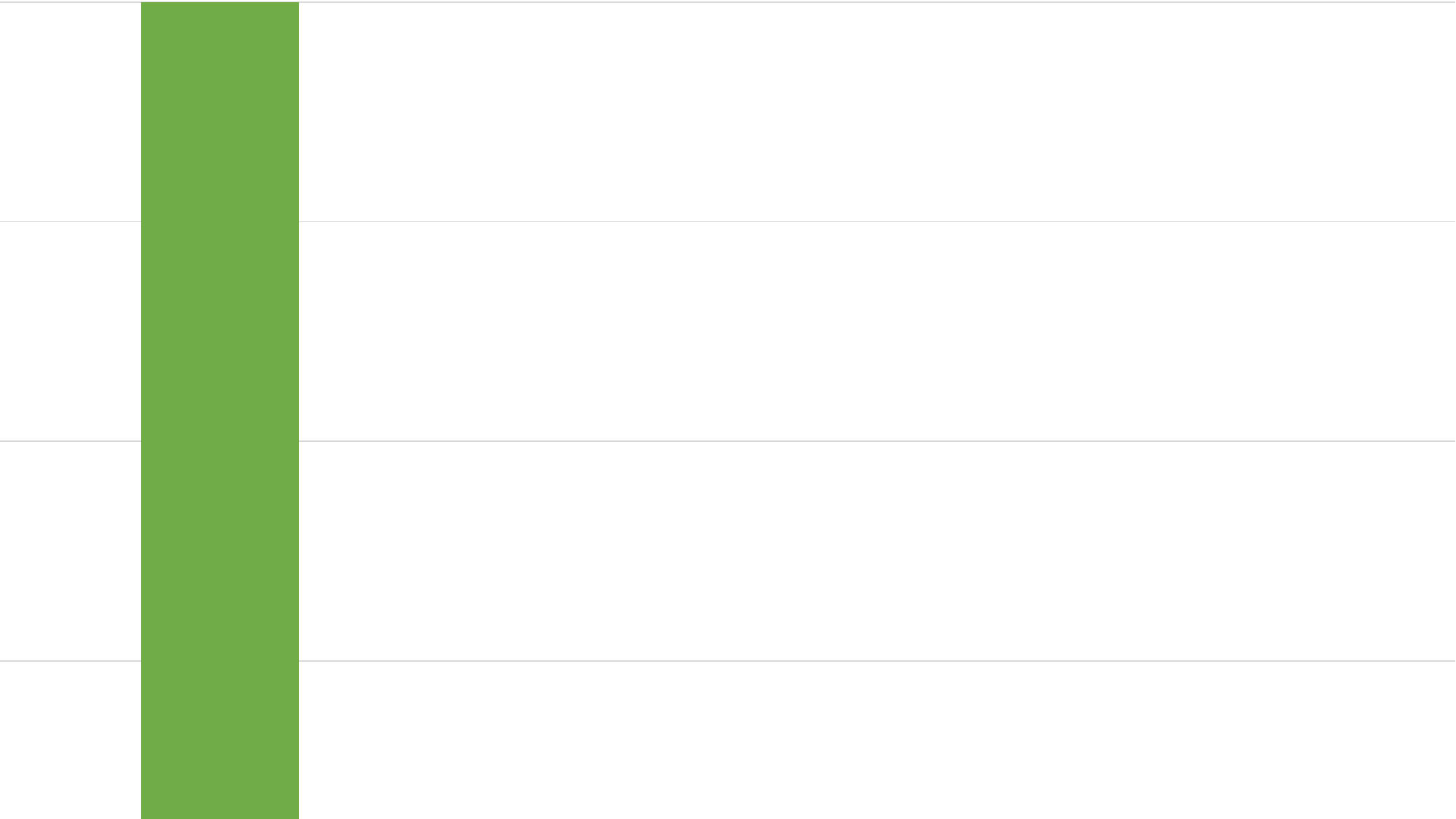

### Chart

| Category | 列2 |
|---|---|
| 短縮できると思う | 4.0 |
| まあ短縮できると思う | 0.0 |
| あまり短縮できるとは思わない | 0.0 |
| 短縮するとは思わない | 0.0 |